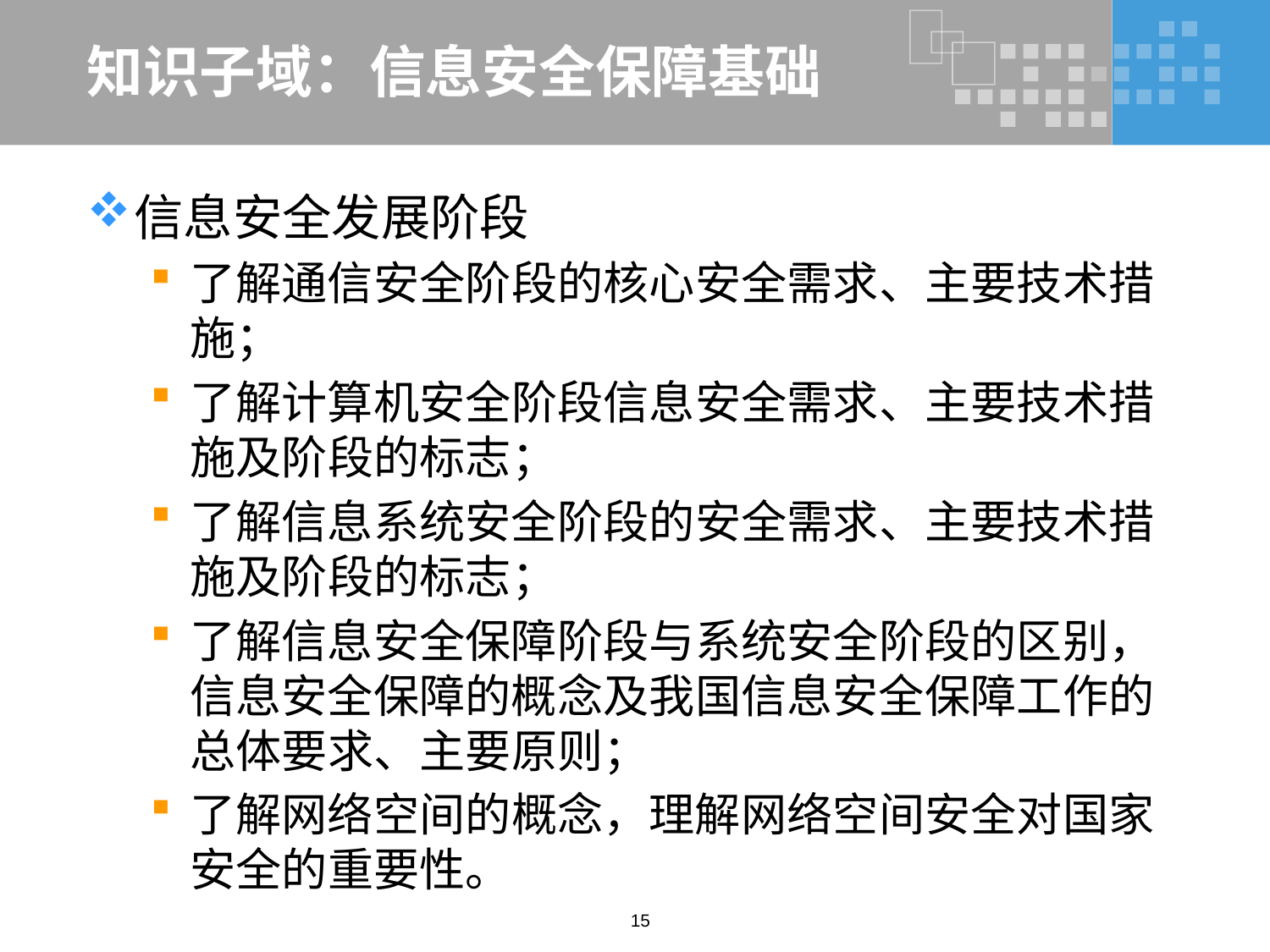

# 知识子域：信息安全保障基础
信息安全发展阶段
了解通信安全阶段的核心安全需求、主要技术措施；
了解计算机安全阶段信息安全需求、主要技术措施及阶段的标志；
了解信息系统安全阶段的安全需求、主要技术措施及阶段的标志；
了解信息安全保障阶段与系统安全阶段的区别，信息安全保障的概念及我国信息安全保障工作的总体要求、主要原则；
了解网络空间的概念，理解网络空间安全对国家安全的重要性。
15